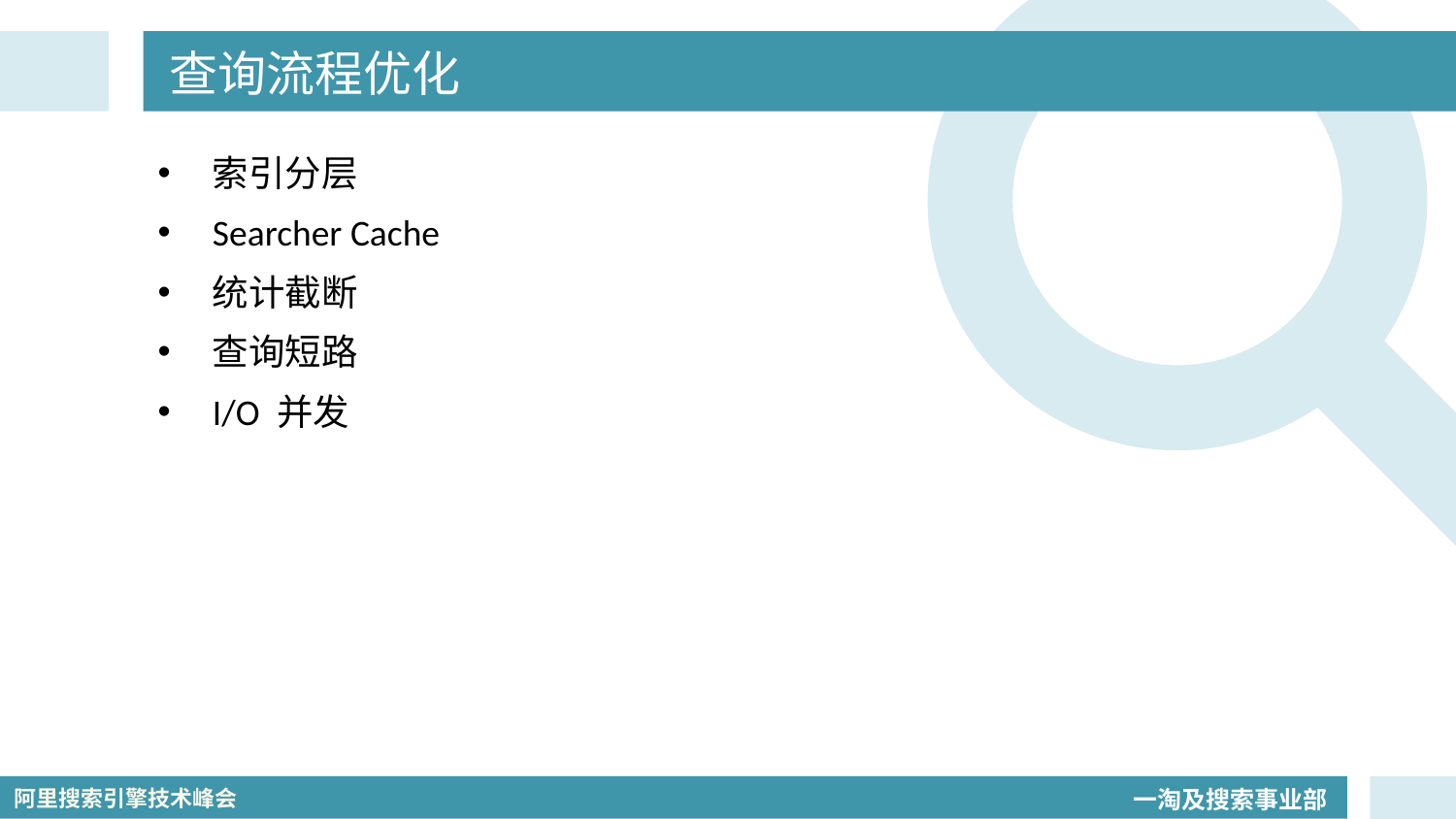

# 查询流程优化
索引分层
Searcher Cache
统计截断
查询短路
I/O 并发